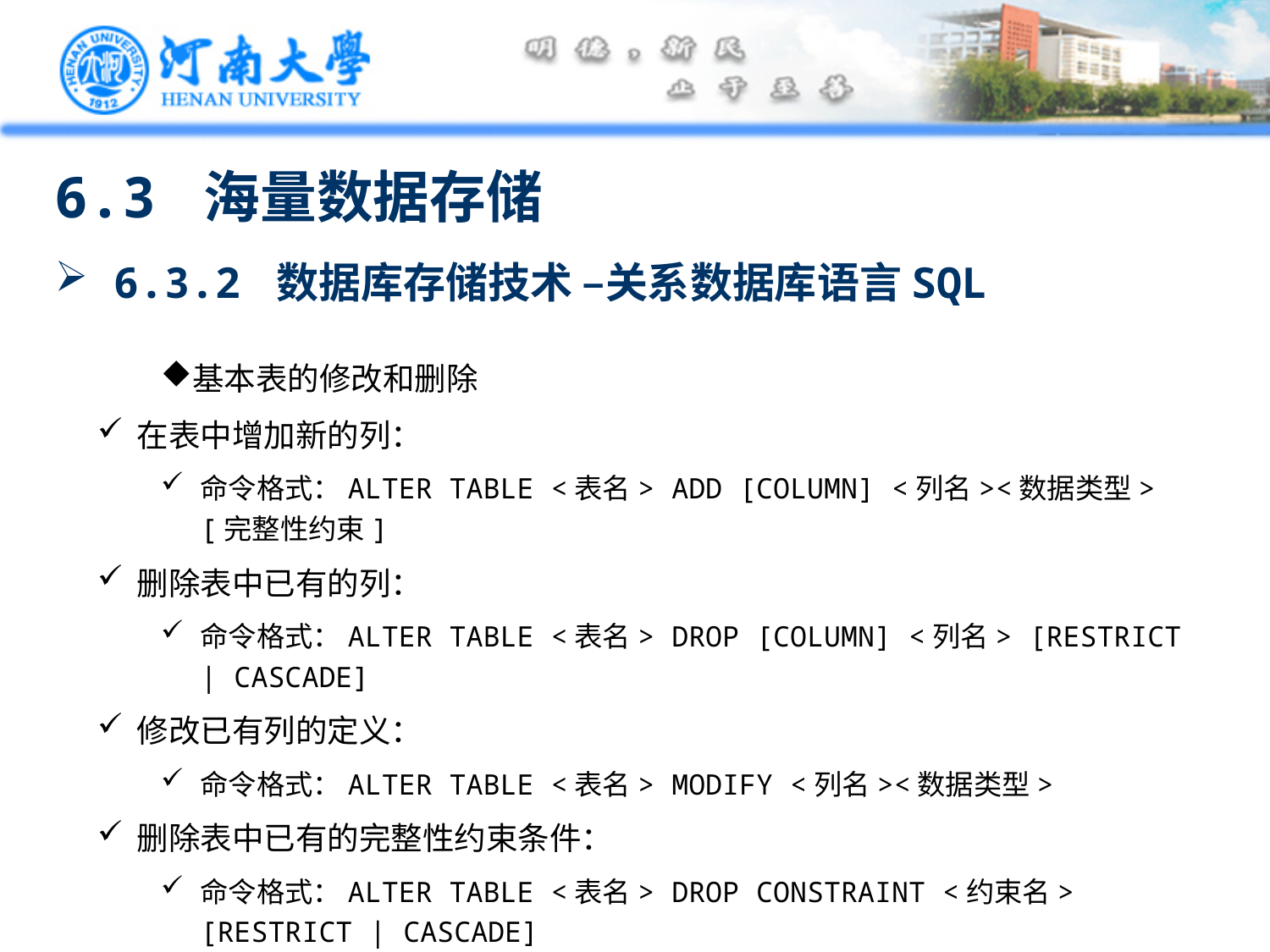

6.3 海量数据存储
 6.3.2 数据库存储技术 –关系数据库语言SQL
基本表的修改和删除
在表中增加新的列：
命令格式：ALTER TABLE <表名> ADD [COLUMN] <列名><数据类型> [完整性约束]
删除表中已有的列：
命令格式：ALTER TABLE <表名> DROP [COLUMN] <列名> [RESTRICT | CASCADE]
修改已有列的定义：
命令格式：ALTER TABLE <表名> MODIFY <列名><数据类型>
删除表中已有的完整性约束条件：
命令格式：ALTER TABLE <表名> DROP CONSTRAINT <约束名> [RESTRICT | CASCADE]